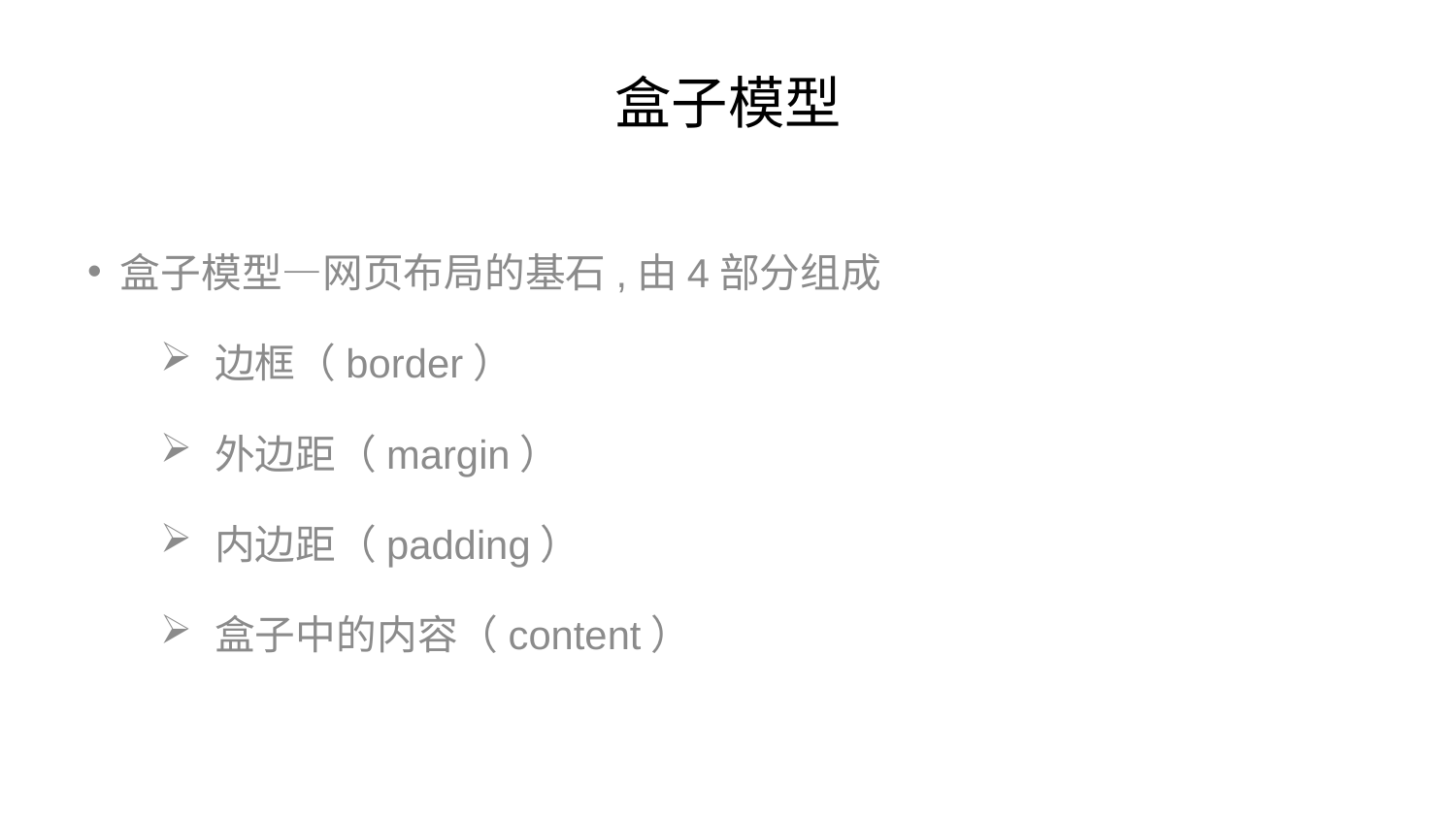

盒子模型
 盒子模型—网页布局的基石,由4部分组成
边框（border）
外边距（margin）
内边距（padding）
盒子中的内容（content）